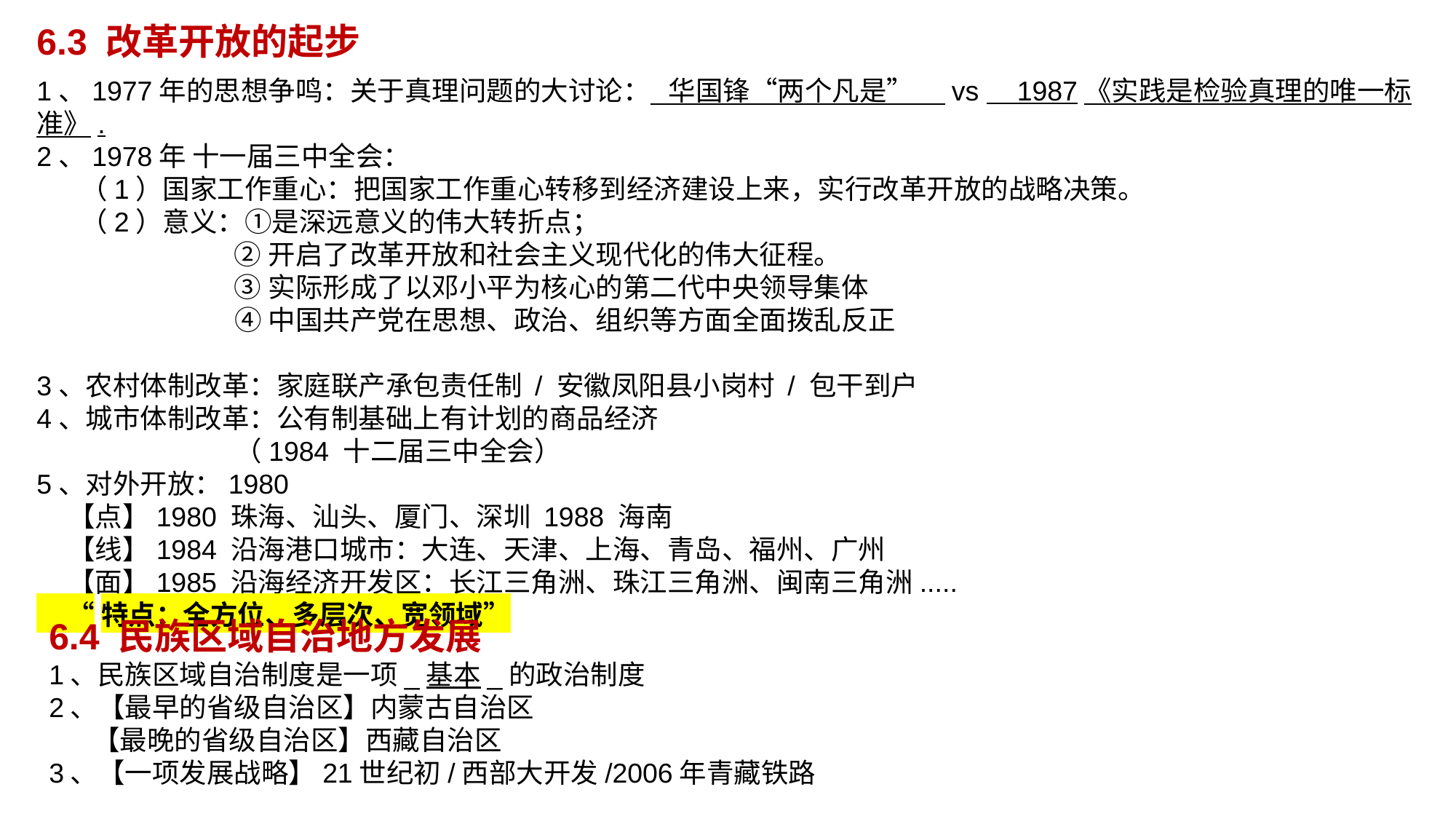

6.3 改革开放的起步
1、1977年的思想争鸣：关于真理问题的大讨论：   华国锋“两个凡是”     vs     1987《实践是检验真理的唯一标准》.
2、1978年 十一届三中全会：
      （1）国家工作重心：把国家工作重心转移到经济建设上来，实行改革开放的战略决策。
      （2）意义：①是深远意义的伟大转折点；
                                ②开启了改革开放和社会主义现代化的伟大征程。
                                ③实际形成了以邓小平为核心的第二代中央领导集体
                                ④中国共产党在思想、政治、组织等方面全面拨乱反正

3、农村体制改革：家庭联产承包责任制 / 安徽凤阳县小岗村 / 包干到户
4、城市体制改革：公有制基础上有计划的商品经济
                               （1984 十二届三中全会）
5、对外开放：1980
    【点】1980 珠海、汕头、厦门、深圳 1988 海南
    【线】1984 沿海港口城市：大连、天津、上海、青岛、福州、广州
    【面】1985 沿海经济开发区：长江三角洲、珠江三角洲、闽南三角洲.....
     “特点：全方位、多层次、宽领域”
6.4 民族区域自治地方发展
1、民族区域自治制度是一项_基本_的政治制度
2、【最早的省级自治区】内蒙古自治区
      【最晚的省级自治区】西藏自治区
3、【一项发展战略】21世纪初/西部大开发/2006年青藏铁路